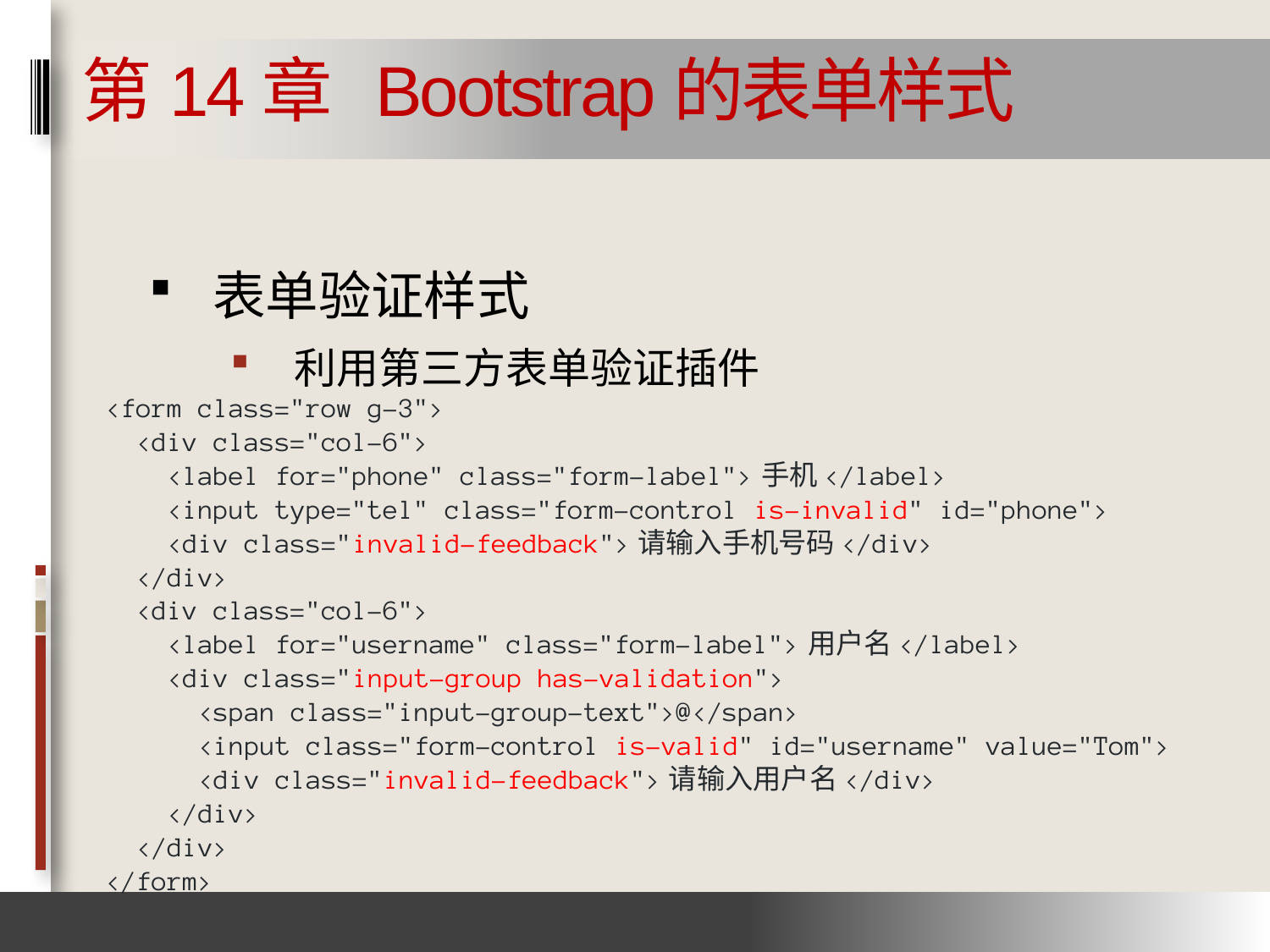

# 第14章  Bootstrap的表单样式
表单验证样式
利用第三方表单验证插件

<form class="row g-3">
  <div class="col-6">
    <label for="phone" class="form-label">手机</label>
    <input type="tel" class="form-control is-invalid" id="phone">
    <div class="invalid-feedback">请输入手机号码</div>
  </div>
  <div class="col-6">
    <label for="username" class="form-label">用户名</label>
    <div class="input-group has-validation">
      <span class="input-group-text">@</span>
      <input class="form-control is-valid" id="username" value="Tom">
      <div class="invalid-feedback">请输入用户名</div>
    </div>
  </div>
</form>